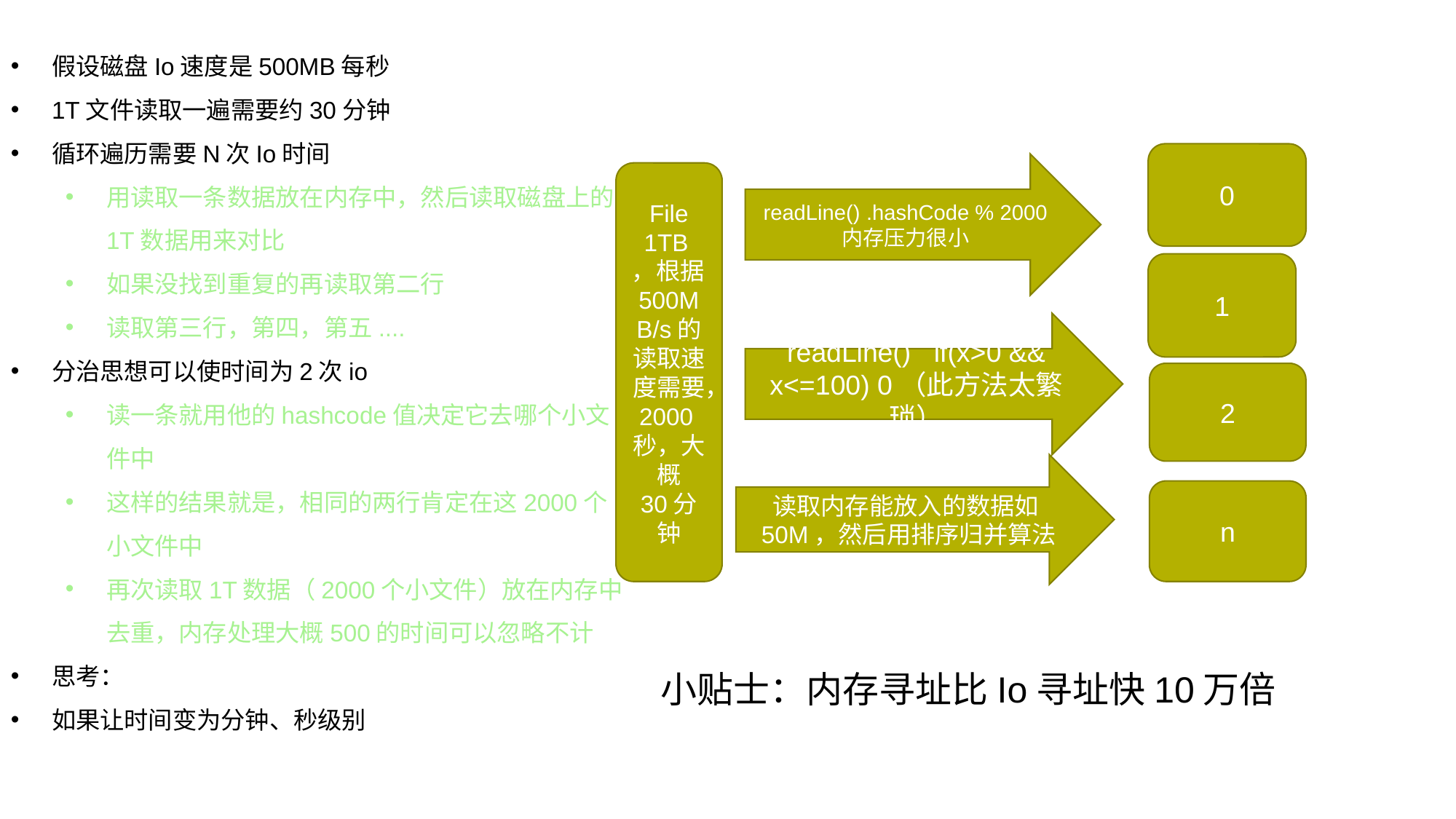

假设磁盘Io速度是500MB每秒
1T文件读取一遍需要约30分钟
循环遍历需要N次Io时间
用读取一条数据放在内存中，然后读取磁盘上的1T数据用来对比
如果没找到重复的再读取第二行
读取第三行，第四，第五....
分治思想可以使时间为2次io
读一条就用他的hashcode值决定它去哪个小文件中
这样的结果就是，相同的两行肯定在这2000个小文件中
再次读取1T数据（2000个小文件）放在内存中去重，内存处理大概500的时间可以忽略不计
思考：
如果让时间变为分钟、秒级别
0
readLine() .hashCode % 2000
内存压力很小
File
1TB，根据500MB/s的读取速度需要，
2000秒，大概
30分钟
1
readLine()   if(x>0 && x<=100) 0（此方法太繁琐）
2
读取内存能放入的数据如50M，然后用排序归并算法
n
小贴士：内存寻址比Io寻址快10万倍